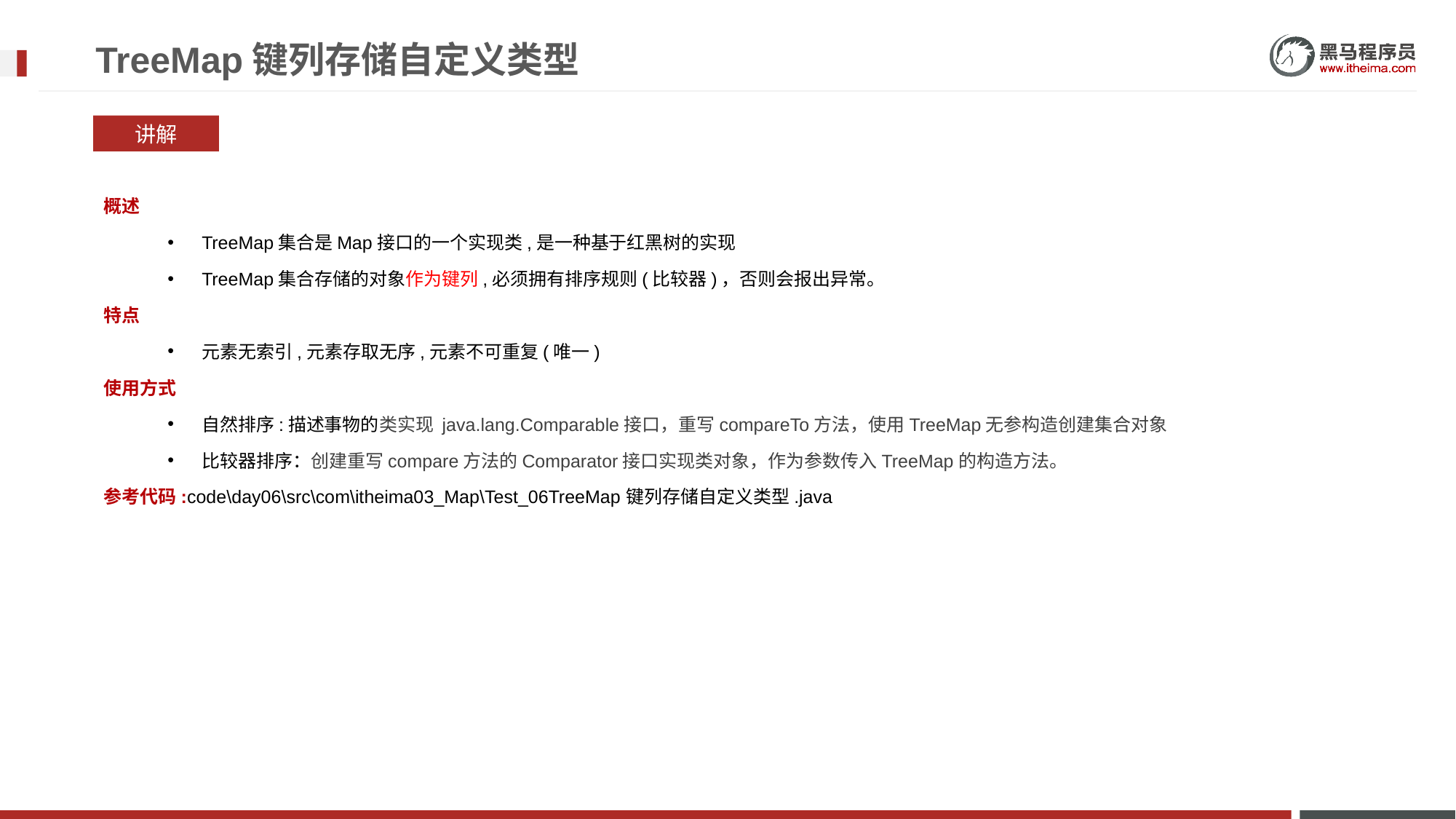

# TreeMap键列存储自定义类型
讲解
概述
TreeMap集合是Map接口的一个实现类,是一种基于红黑树的实现
TreeMap集合存储的对象作为键列,必须拥有排序规则(比较器)，否则会报出异常。
特点
元素无索引,元素存取无序,元素不可重复(唯一)
使用方式
自然排序:描述事物的类实现 java.lang.Comparable接口，重写compareTo方法，使用TreeMap无参构造创建集合对象
比较器排序：创建重写compare方法的Comparator接口实现类对象，作为参数传入TreeMap的构造方法。
参考代码:code\day06\src\com\itheima03_Map\Test_06TreeMap键列存储自定义类型.java